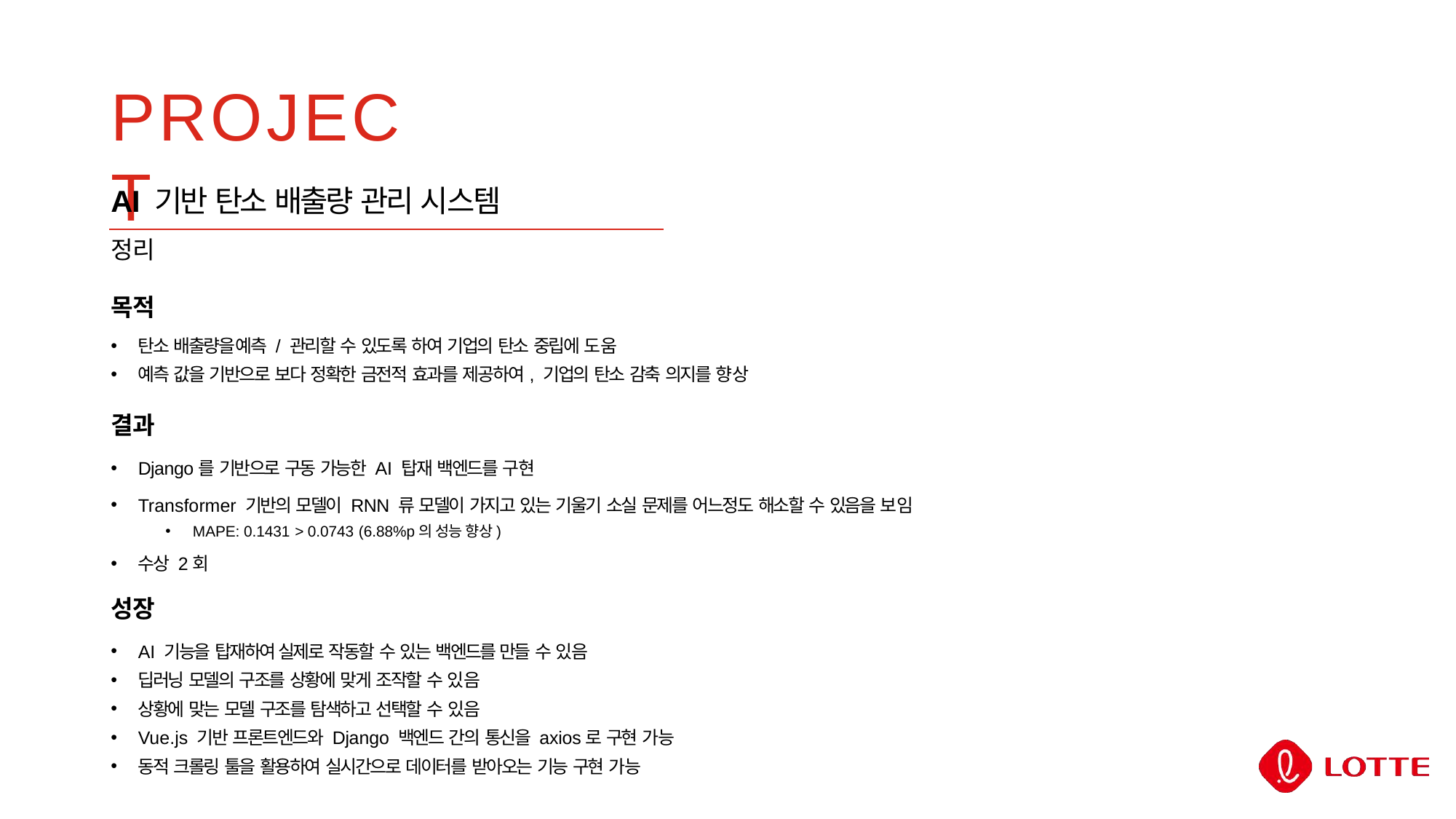

# PROJECT
AI 기반 탄소 배출량 관리 시스템
정리
목적

탄소 배출량을 예측 / 관리할 수 있도록 하여 기업의 탄소 중립에 도움
예측 값을 기반으로 보다 정확한 금전적 효과를 제공하여, 기업의 탄소 감축 의지를 향상
결과
Django를 기반으로 구동 가능한 AI 탑재 백엔드를 구현
Transformer 기반의 모델이 RNN 류 모델이 가지고 있는 기울기 소실 문제를 어느정도 해소할 수 있음을 보임
MAPE: 0.1431 > 0.0743 (6.88%p의 성능 향상)
수상 2회
성장
AI 기능을 탑재하여 실제로 작동할 수 있는 백엔드를 만들 수 있음
딥러닝 모델의 구조를 상황에 맞게 조작할 수 있음
상황에 맞는 모델 구조를 탐색하고 선택할 수 있음
Vue.js 기반 프론트엔드와 Django 백엔드 간의 통신을 axios로 구현 가능
동적 크롤링 툴을 활용하여 실시간으로 데이터를 받아오는 기능 구현 가능